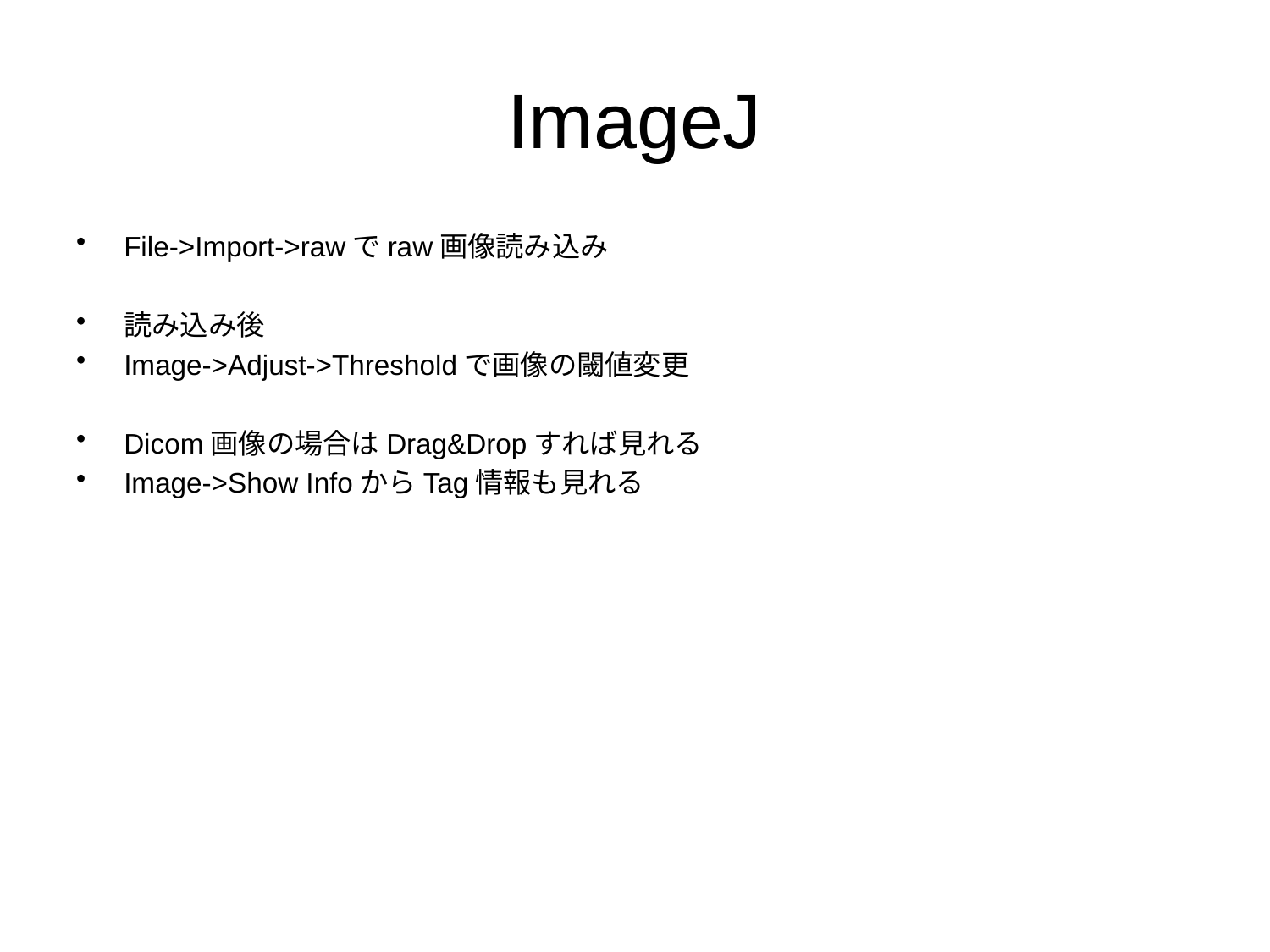

# ImageJ
File->Import->rawでraw画像読み込み

読み込み後
Image->Adjust->Thresholdで画像の閾値変更

Dicom画像の場合はDrag&Dropすれば見れる
Image->Show InfoからTag情報も見れる